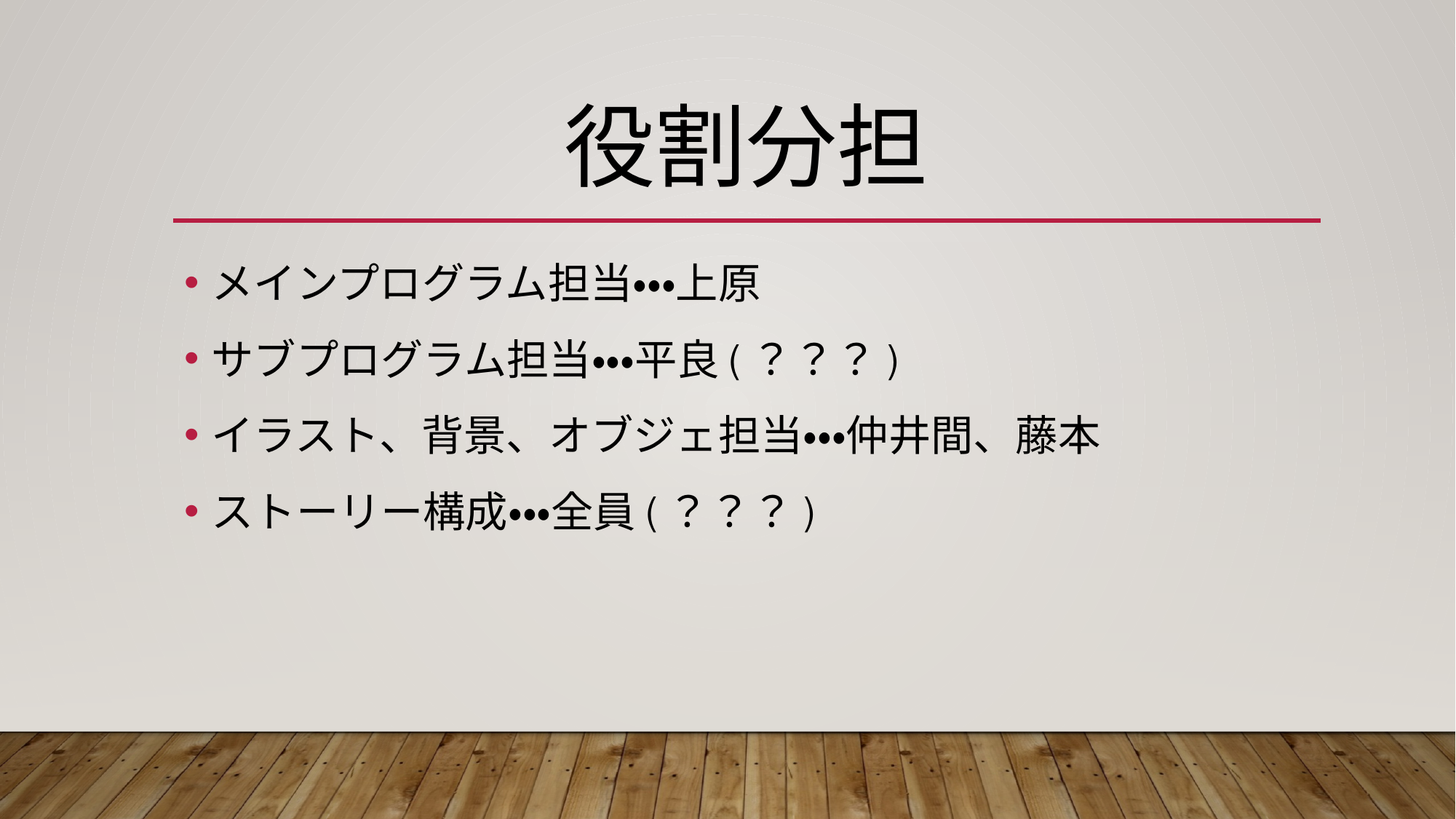

# 役割分担
メインプログラム担当・・・上原
サブプログラム担当・・・平良(？？？)
イラスト、背景、オブジェ担当・・・仲井間、藤本
ストーリー構成・・・全員(？？？)